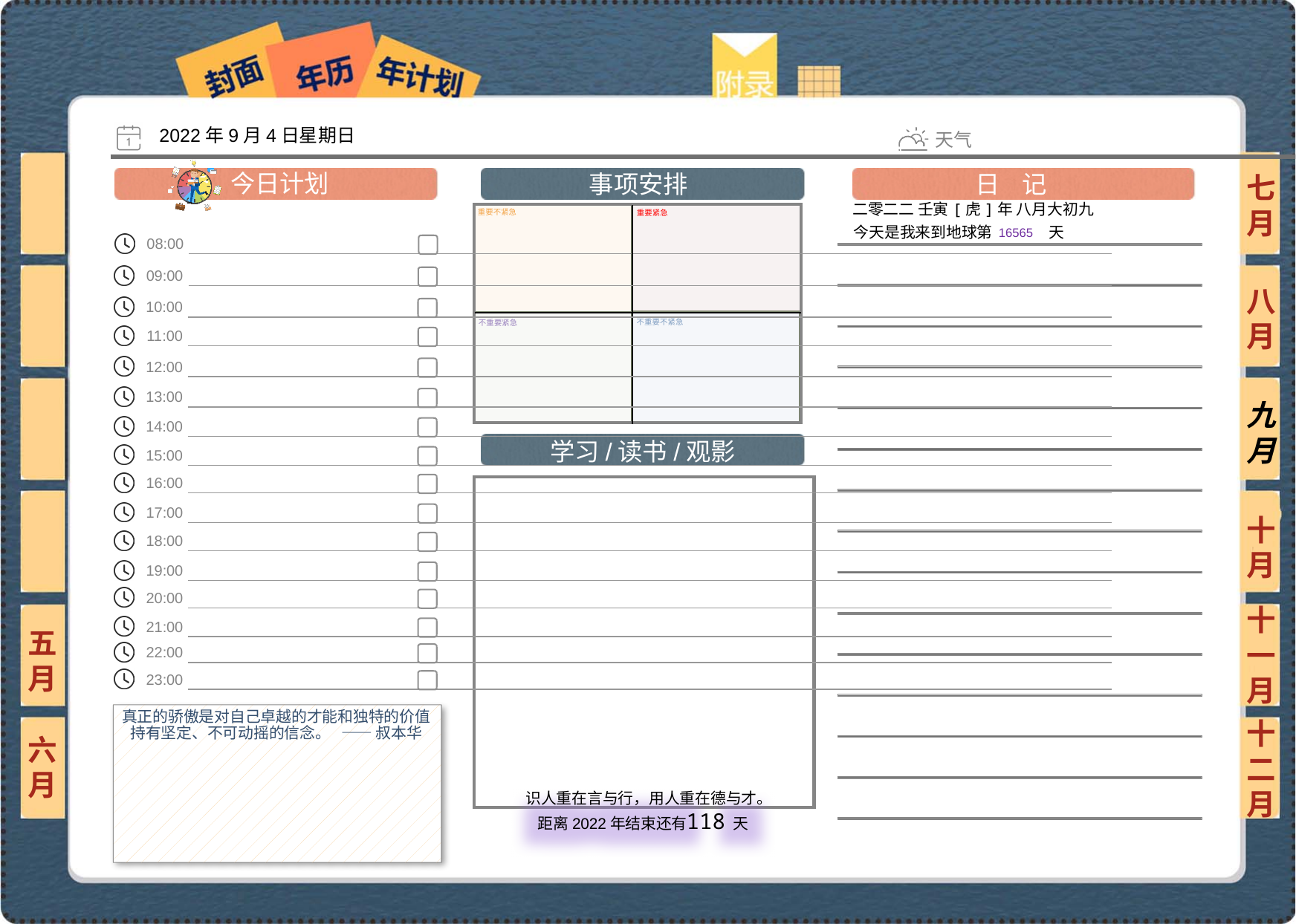

2022年9月4日星期日
七月
二零二二 壬寅[虎]年 八月大初九
16565
八月
九月
十月
十一月
五月
真正的骄傲是对自己卓越的才能和独特的价值持有坚定、不可动摇的信念。   —— 叔本华

六月
十二月
118
 识人重在言与行，用人重在德与才。